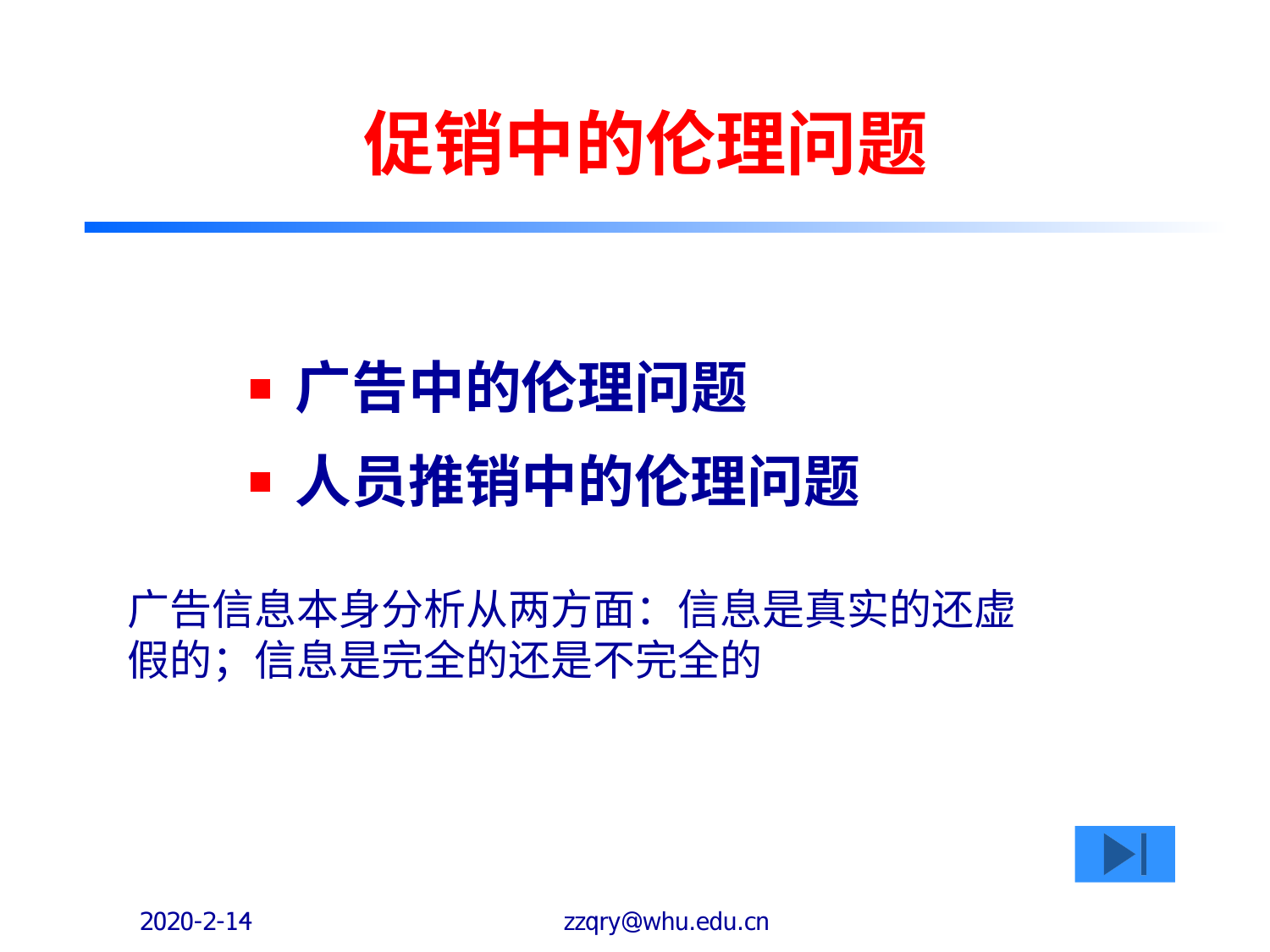

# 促销中的伦理问题
广告中的伦理问题
人员推销中的伦理问题
广告信息本身分析从两方面：信息是真实的还虚假的；信息是完全的还是不完全的

2020-2-14
zzqry@whu.edu.cn